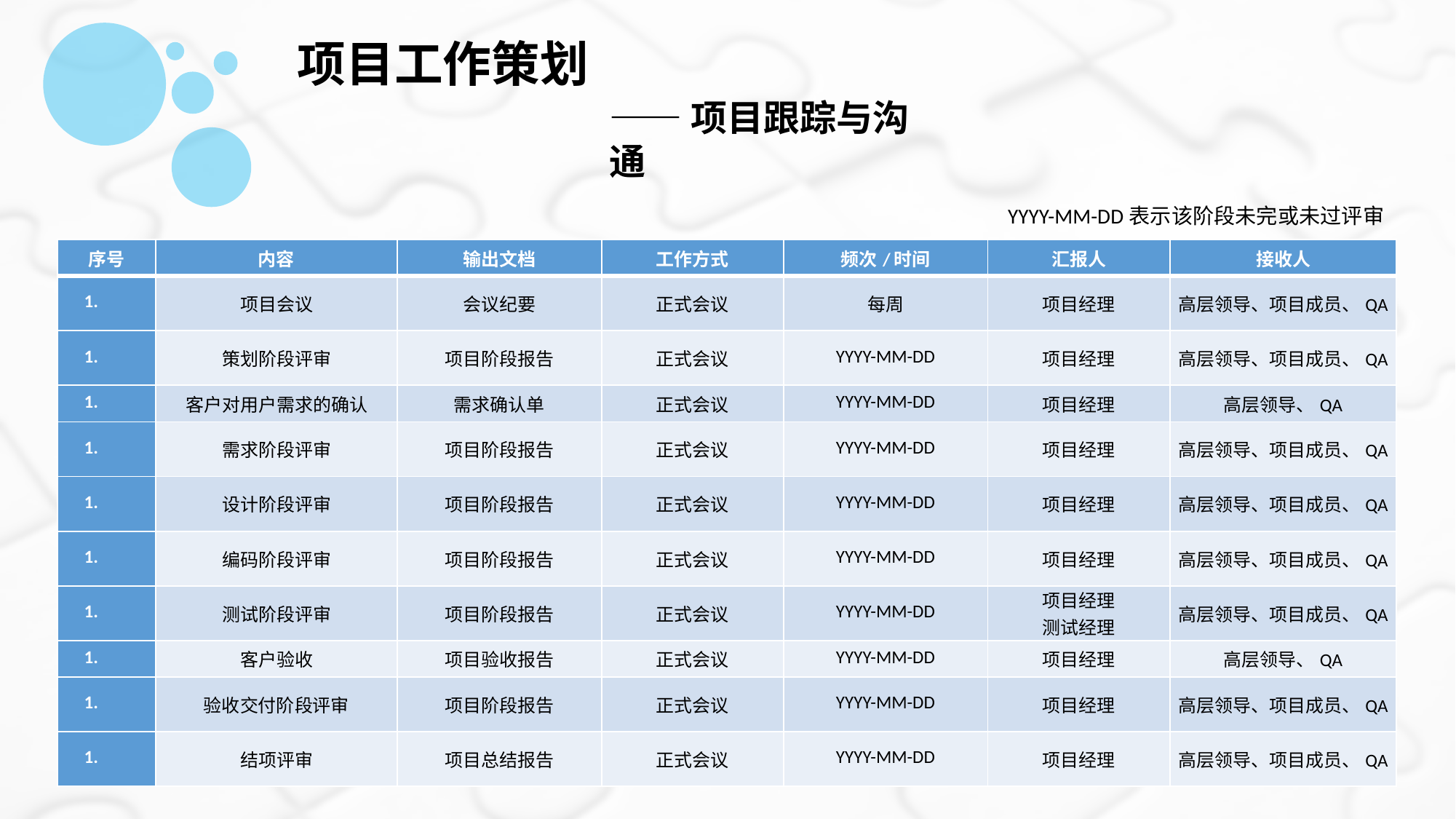

项目工作策划
——项目跟踪与沟通
YYYY-MM-DD表示该阶段未完或未过评审
| 序号 | 内容 | 输出文档 | 工作方式 | 频次/时间 | 汇报人 | 接收人 |
| --- | --- | --- | --- | --- | --- | --- |
|  | 项目会议 | 会议纪要 | 正式会议 | 每周 | 项目经理 | 高层领导、项目成员、QA |
|  | 策划阶段评审 | 项目阶段报告 | 正式会议 | YYYY-MM-DD | 项目经理 | 高层领导、项目成员、QA |
|  | 客户对用户需求的确认 | 需求确认单 | 正式会议 | YYYY-MM-DD | 项目经理 | 高层领导、QA |
|  | 需求阶段评审 | 项目阶段报告 | 正式会议 | YYYY-MM-DD | 项目经理 | 高层领导、项目成员、QA |
|  | 设计阶段评审 | 项目阶段报告 | 正式会议 | YYYY-MM-DD | 项目经理 | 高层领导、项目成员、QA |
|  | 编码阶段评审 | 项目阶段报告 | 正式会议 | YYYY-MM-DD | 项目经理 | 高层领导、项目成员、QA |
|  | 测试阶段评审 | 项目阶段报告 | 正式会议 | YYYY-MM-DD | 项目经理 测试经理 | 高层领导、项目成员、QA |
|  | 客户验收 | 项目验收报告 | 正式会议 | YYYY-MM-DD | 项目经理 | 高层领导、QA |
|  | 验收交付阶段评审 | 项目阶段报告 | 正式会议 | YYYY-MM-DD | 项目经理 | 高层领导、项目成员、QA |
|  | 结项评审 | 项目总结报告 | 正式会议 | YYYY-MM-DD | 项目经理 | 高层领导、项目成员、QA |